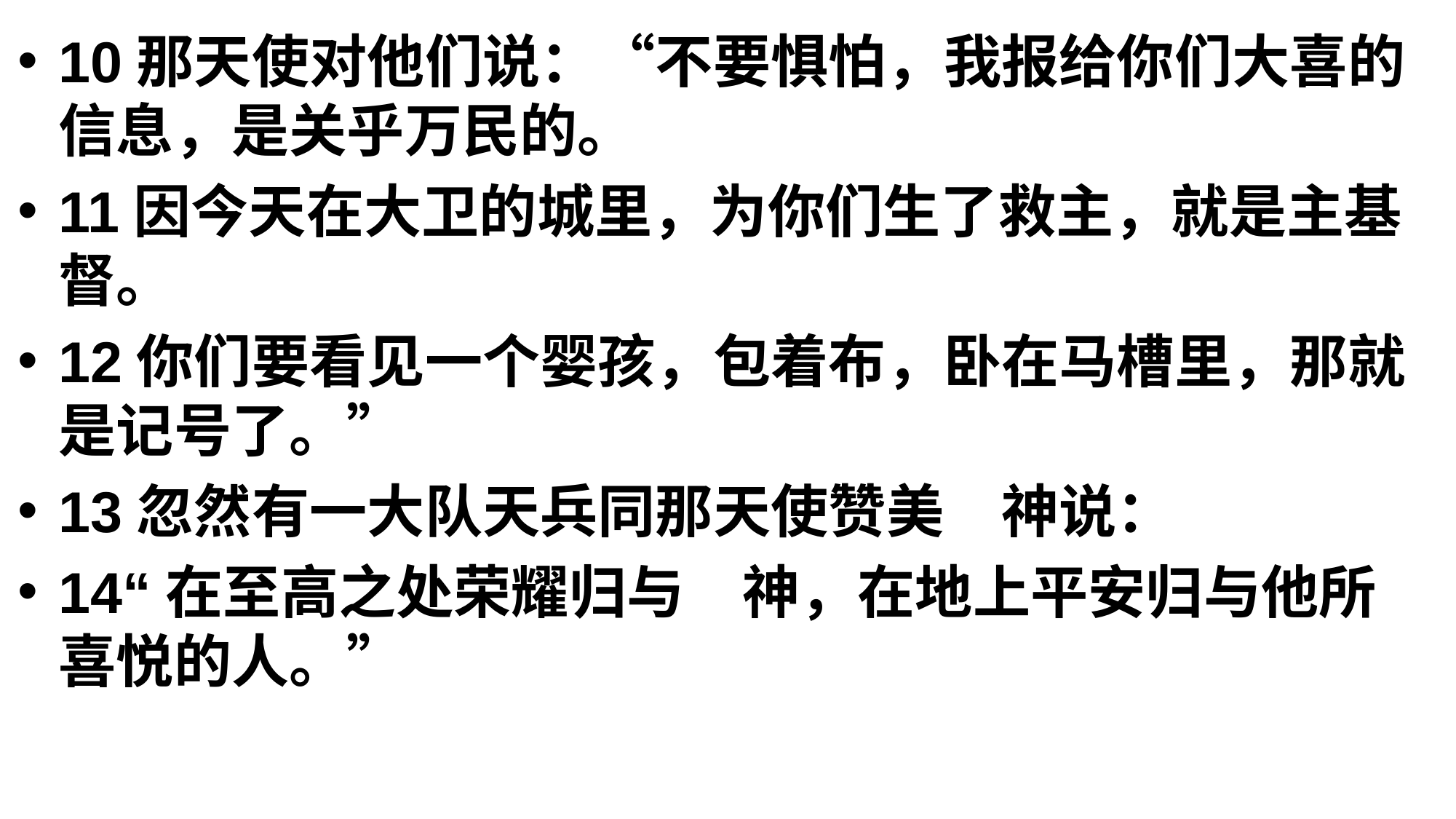

10那天使对他们说：“不要惧怕，我报给你们大喜的信息，是关乎万民的。
11因今天在大卫的城里，为你们生了救主，就是主基督。
12你们要看见一个婴孩，包着布，卧在马槽里，那就是记号了。”
13忽然有一大队天兵同那天使赞美　神说：
14“在至高之处荣耀归与　神，在地上平安归与他所喜悦的人。”